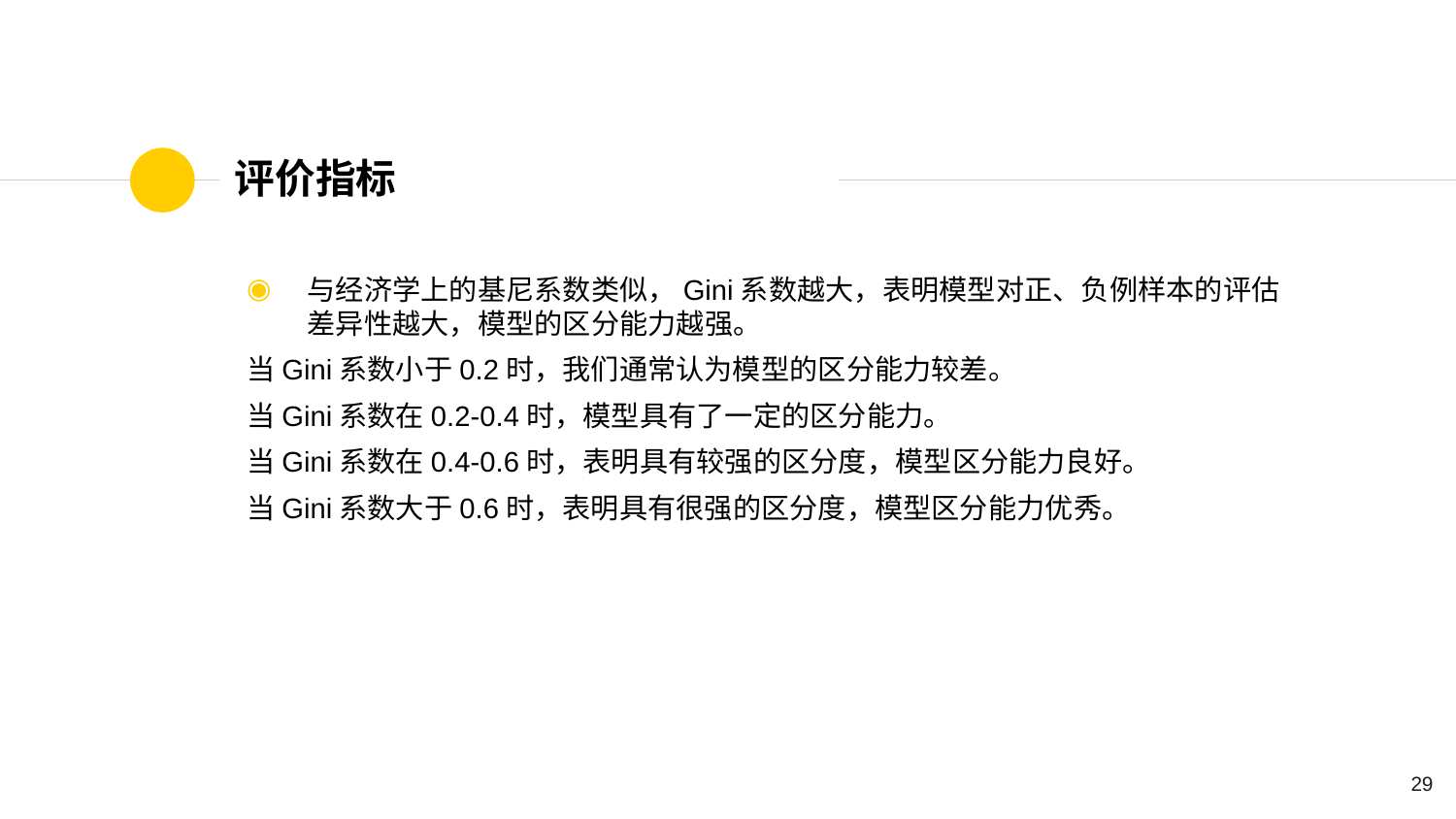

# 评价指标
与经济学上的基尼系数类似，Gini系数越大，表明模型对正、负例样本的评估差异性越大，模型的区分能力越强。
当Gini系数小于0.2时，我们通常认为模型的区分能力较差。
当Gini系数在0.2-0.4时，模型具有了一定的区分能力。
当Gini系数在0.4-0.6时，表明具有较强的区分度，模型区分能力良好。
当Gini系数大于0.6时，表明具有很强的区分度，模型区分能力优秀。
29